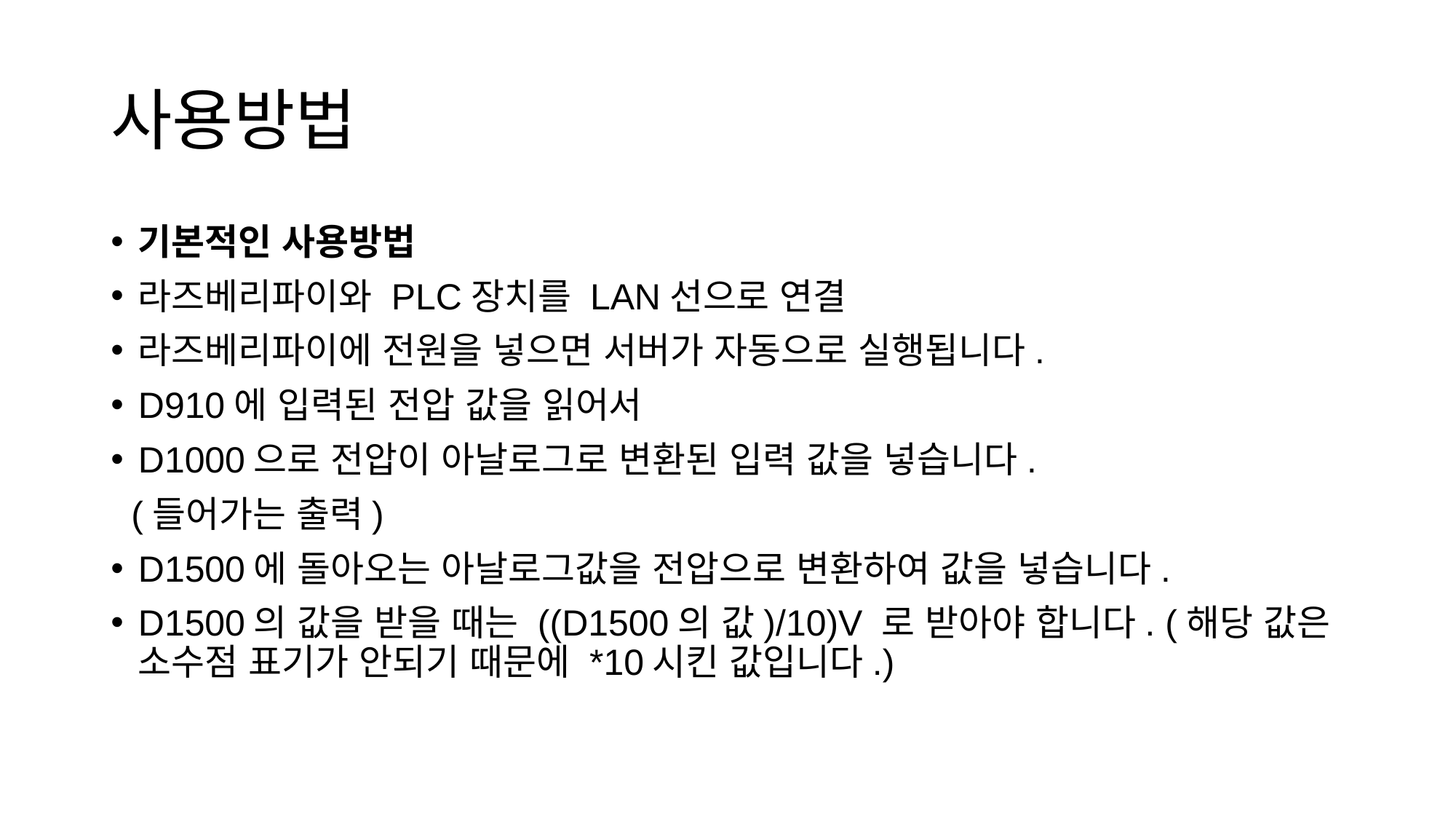

# 사용방법
기본적인 사용방법
라즈베리파이와 PLC장치를 LAN선으로 연결
라즈베리파이에 전원을 넣으면 서버가 자동으로 실행됩니다.
D910에 입력된 전압 값을 읽어서
D1000으로 전압이 아날로그로 변환된 입력 값을 넣습니다.
  (들어가는 출력)
D1500에 돌아오는 아날로그값을 전압으로 변환하여 값을 넣습니다.
D1500의 값을 받을 때는 ((D1500의 값)/10)V 로 받아야 합니다. (해당 값은 소수점 표기가 안되기 때문에 *10시킨 값입니다.)